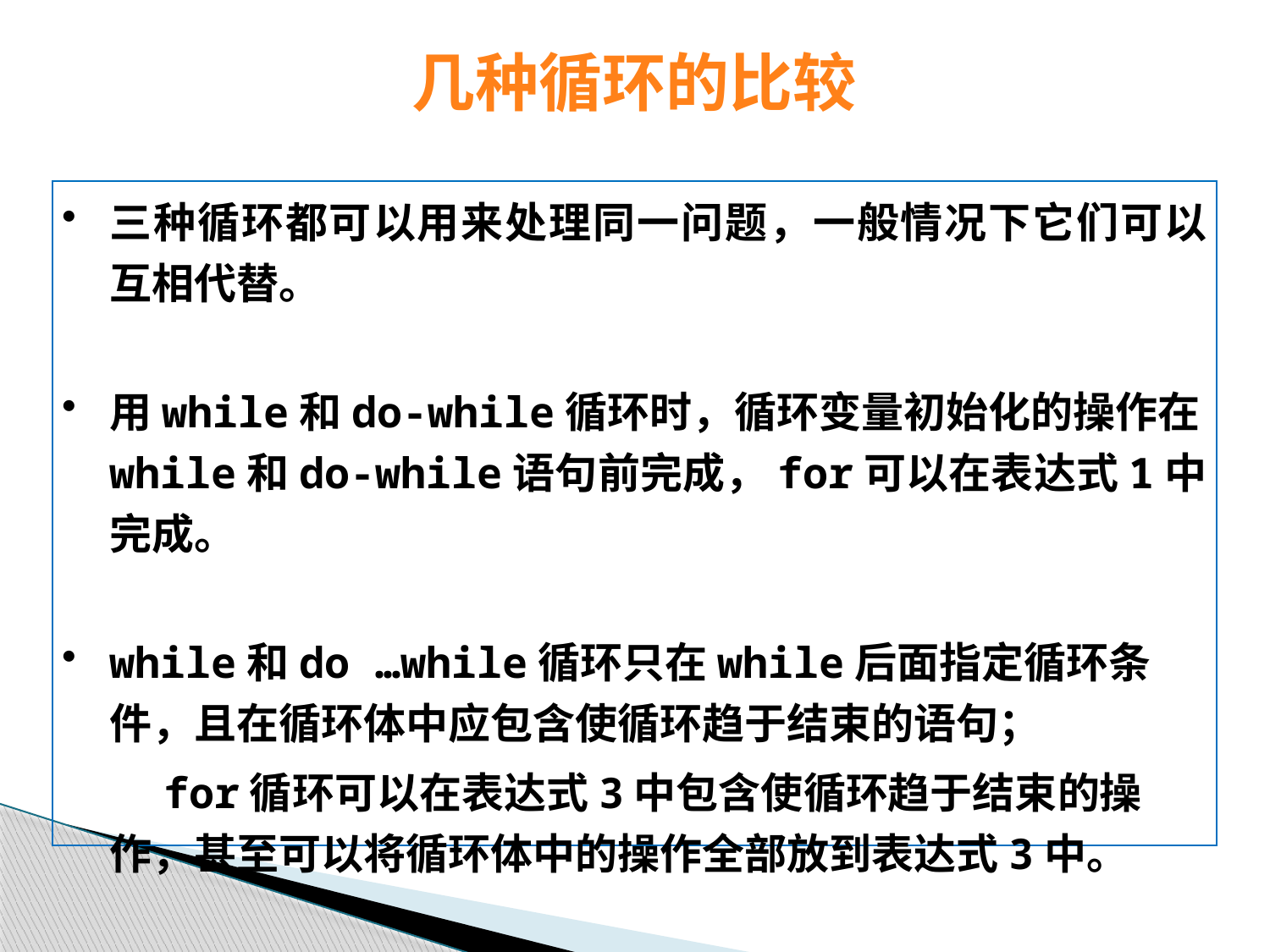

# 几种循环的比较
三种循环都可以用来处理同一问题，一般情况下它们可以互相代替。

用while和do-while循环时，循环变量初始化的操作在while和do-while语句前完成，for可以在表达式1中完成。

while和do …while循环只在while后面指定循环条件，且在循环体中应包含使循环趋于结束的语句；
    for循环可以在表达式3中包含使循环趋于结束的操作，甚至可以将循环体中的操作全部放到表达式3中。